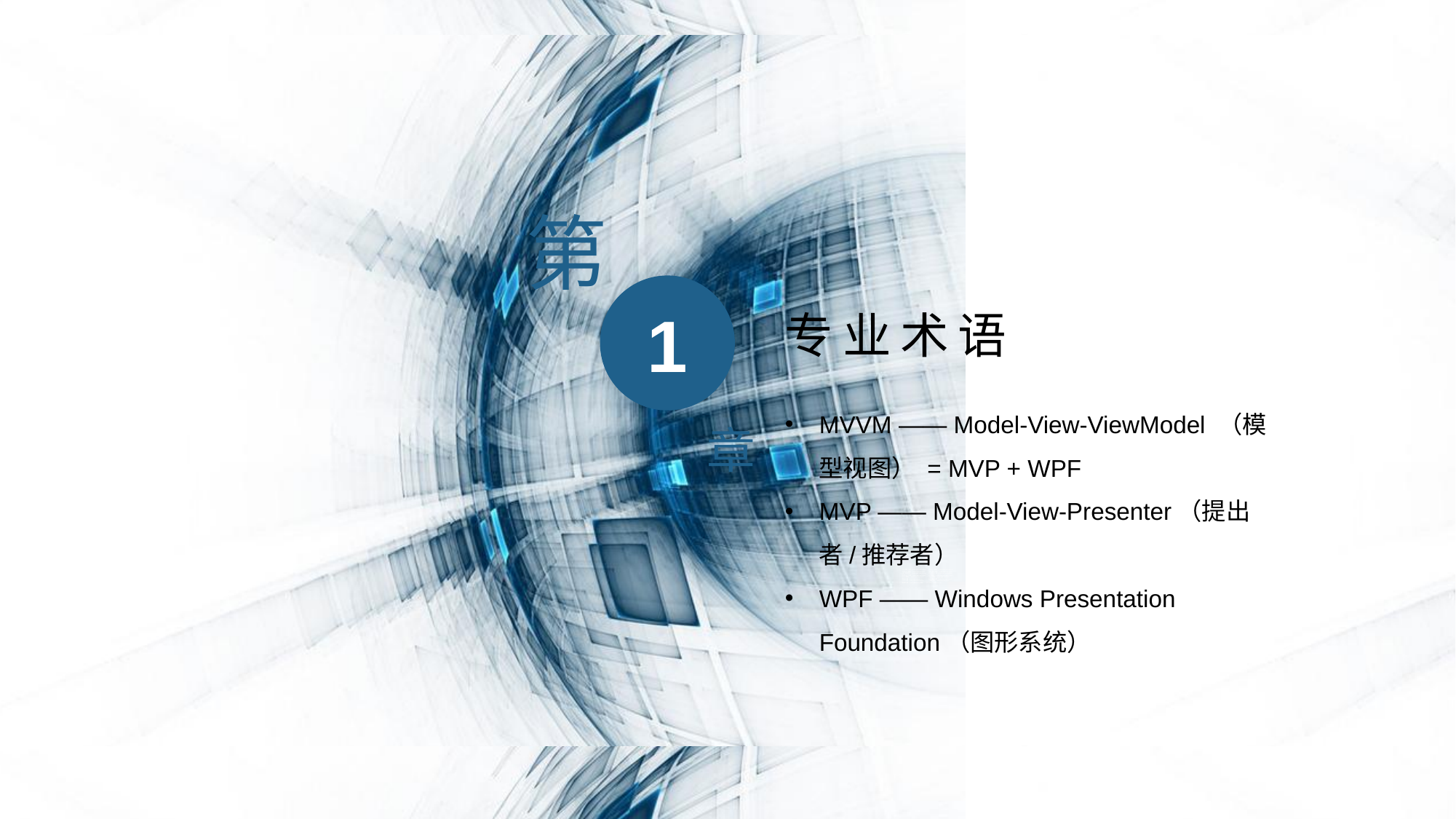

第
专业术语
1
章
MVVM —— Model-View-ViewModel （模型视图） = MVP + WPF
MVP —— Model-View-Presenter（提出者/推荐者）
WPF —— Windows Presentation Foundation（图形系统）